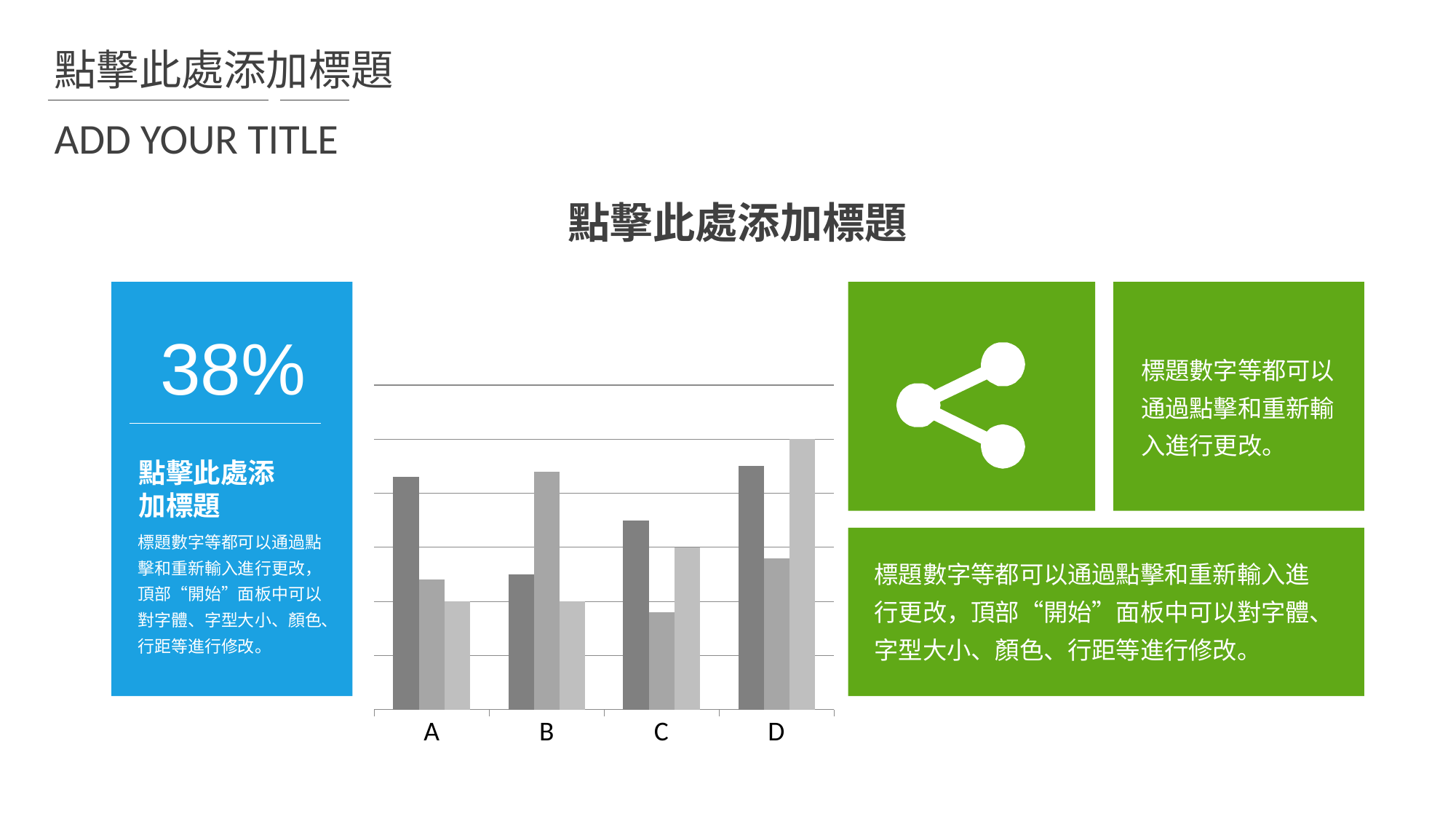

# 點擊此處添加標題
ADD YOUR TITLE
點擊此處添加標題

38%

標題數字等都可以通過點擊和重新輸入進行更改。

### Chart

| Category | 系列 1 | 系列 2 | 系列 3 |
|---|---|---|---|
| A | 4.3 | 2.4 | 2.0 |
| B | 2.5 | 4.4 | 2.0 |
| C | 3.5 | 1.8 | 3.0 |
| D | 4.5 | 2.8 | 5.0 |
點擊此處添加標題
標題數字等都可以通過點擊和重新輸入進行更改，頂部“開始”面板中可以對字體、字型大小、顏色、行距等進行修改。

標題數字等都可以通過點擊和重新輸入進行更改，頂部“開始”面板中可以對字體、字型大小、顏色、行距等進行修改。